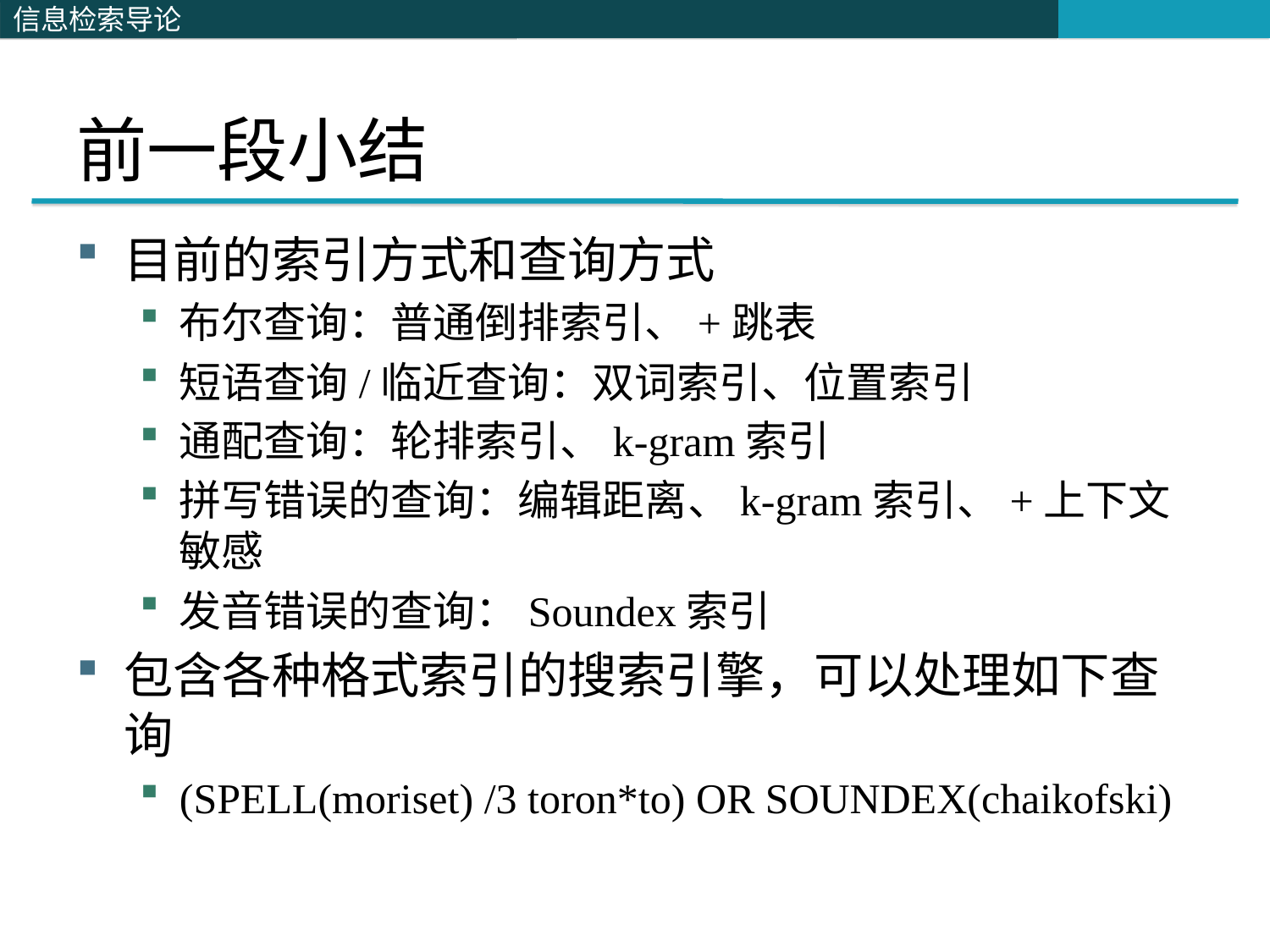

# 前一段小结
目前的索引方式和查询方式
布尔查询：普通倒排索引、+跳表
短语查询/临近查询：双词索引、位置索引
通配查询：轮排索引、k-gram索引
拼写错误的查询：编辑距离、k-gram索引、+上下文敏感
发音错误的查询：Soundex索引
包含各种格式索引的搜索引擎，可以处理如下查询
(SPELL(moriset) /3 toron*to) OR SOUNDEX(chaikofski)